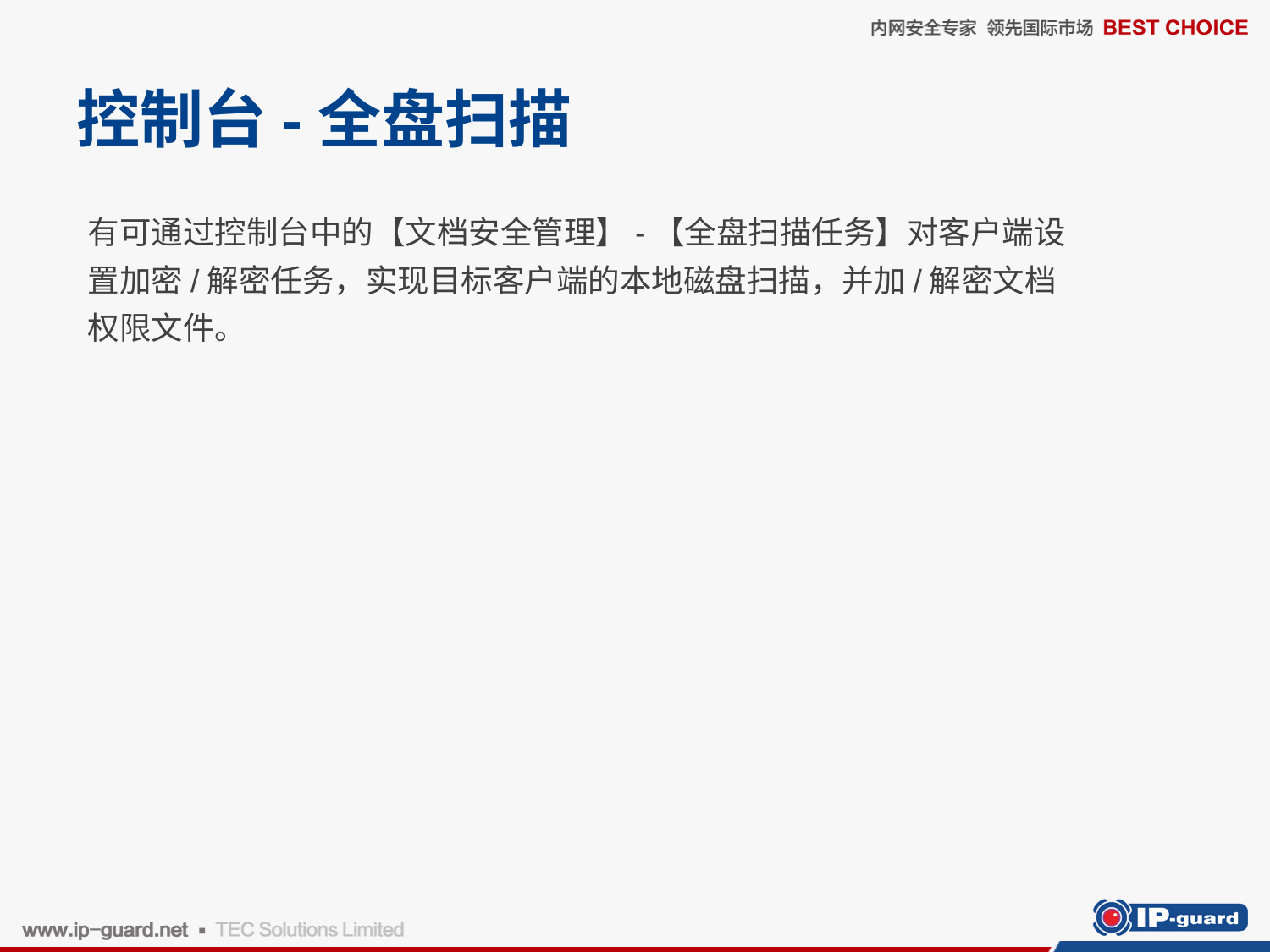

# 控制台-全盘扫描
有可通过控制台中的【文档安全管理】-【全盘扫描任务】对客户端设置加密/解密任务，实现目标客户端的本地磁盘扫描，并加/解密文档权限文件。